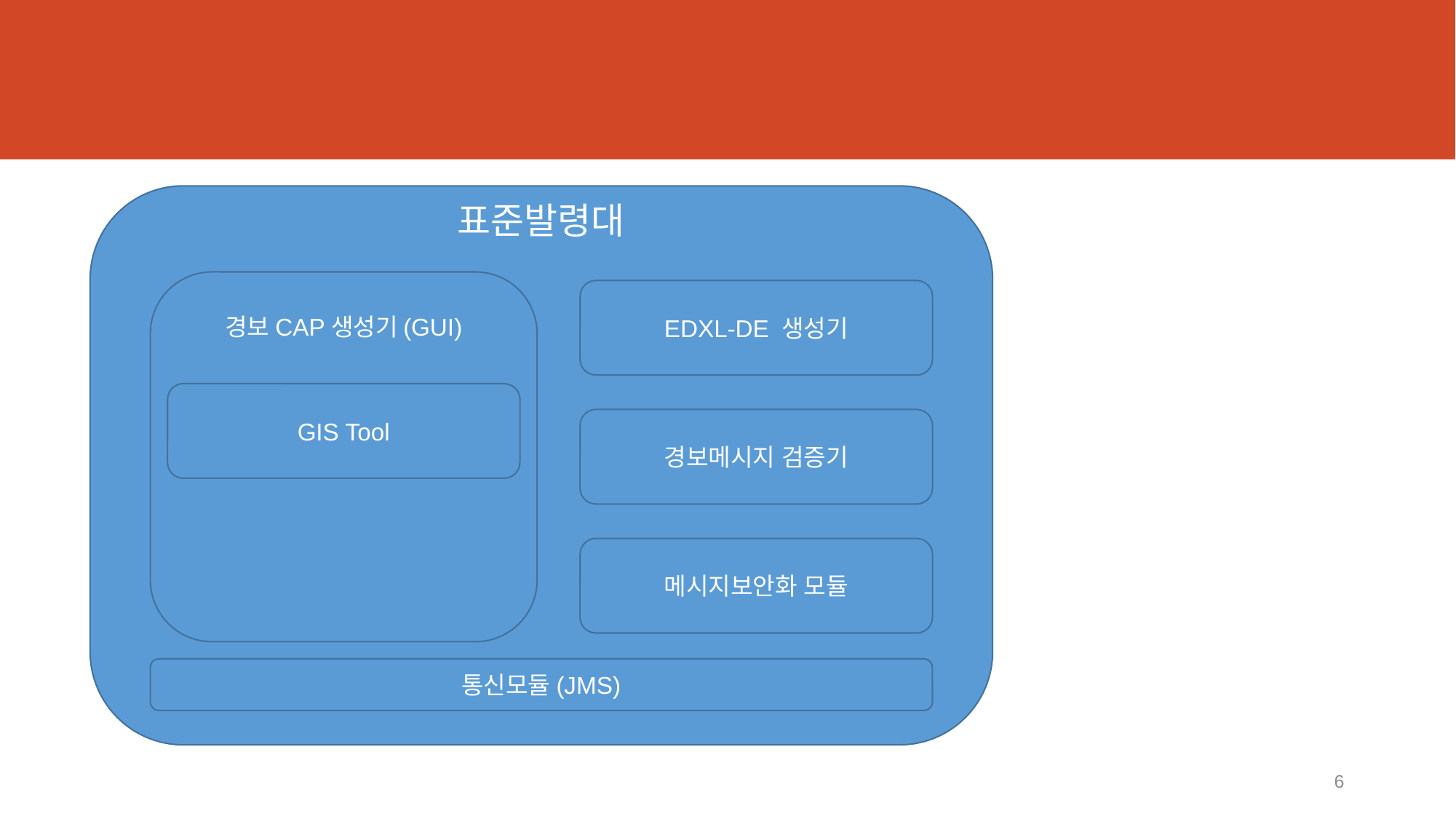

#
표준발령대

경보CAP생성기(GUI)

EDXL-DE 생성기
GIS Tool
경보메시지 검증기
메시지보안화 모듈
통신모듈(JMS)
6